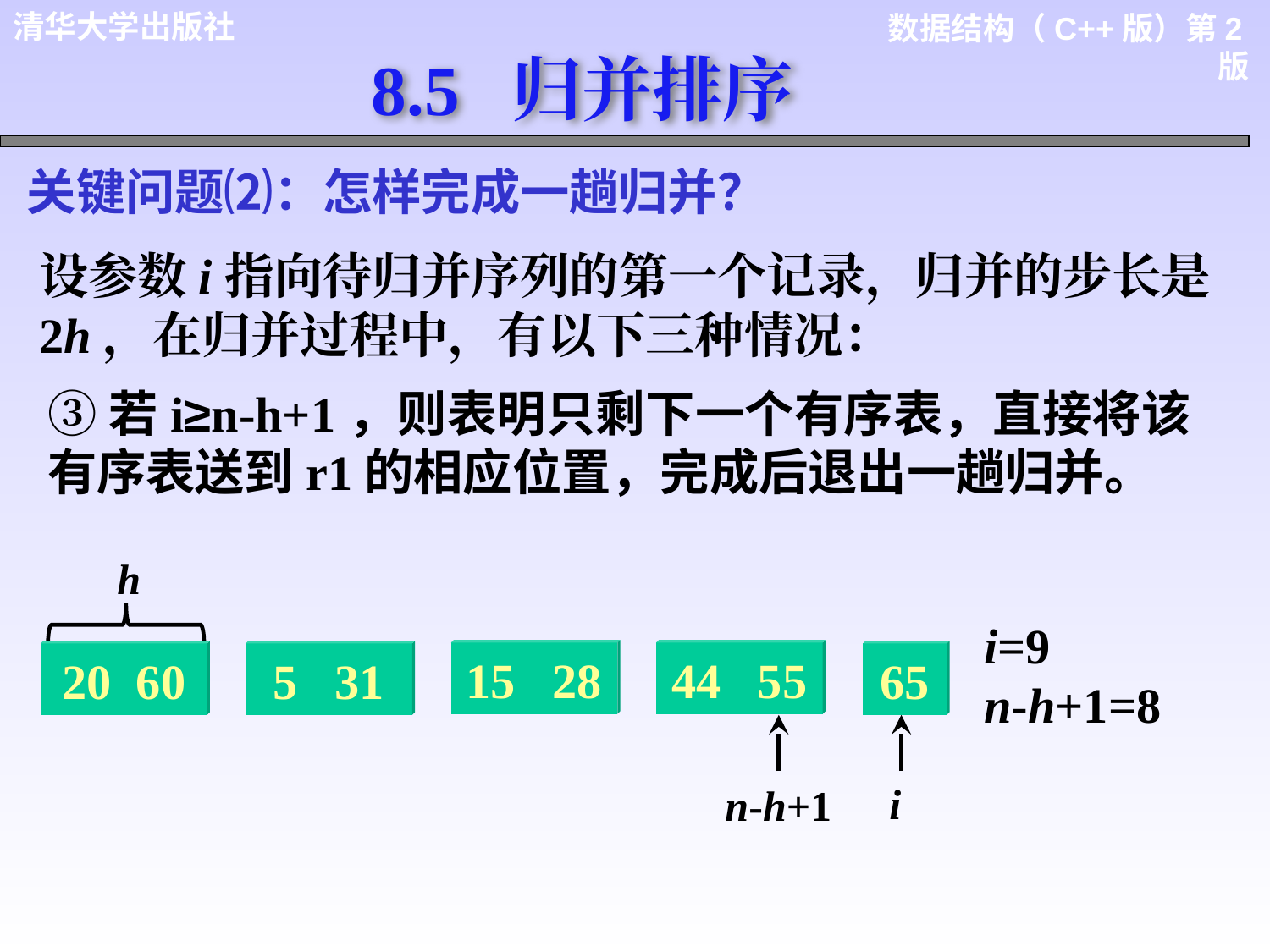

8.5  归并排序
关键问题⑵：怎样完成一趟归并？
设参数i指向待归并序列的第一个记录，归并的步长是2h，在归并过程中，有以下三种情况：
③若i≥n-h+1，则表明只剩下一个有序表，直接将该有序表送到r1的相应位置，完成后退出一趟归并。

h
15   28
44   55
20  60
5   31
65
i=9
n-h+1=8
n-h+1
i